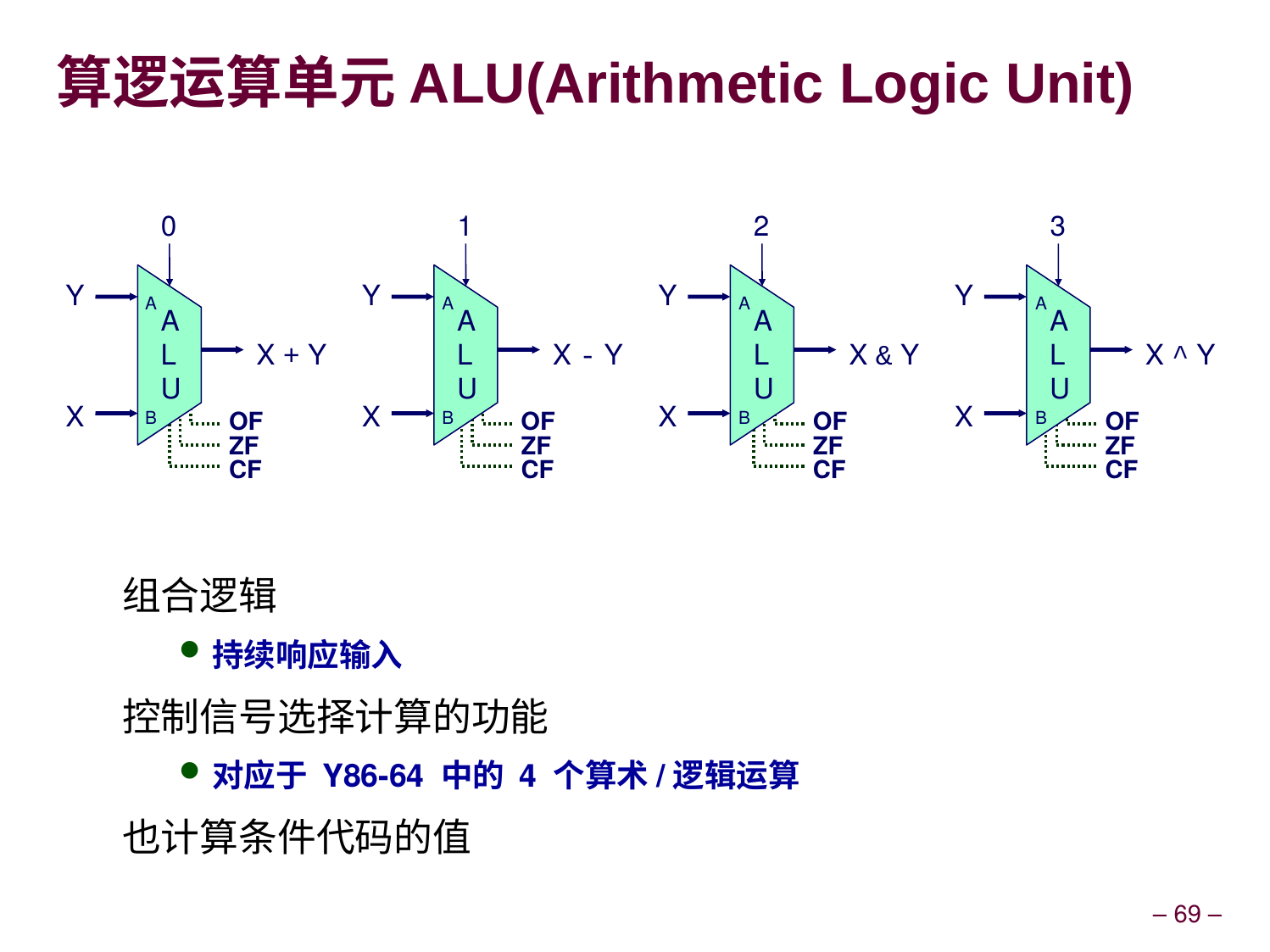

# 算逻运算单元ALU(Arithmetic Logic Unit)
0

A
L
U

Y
X + Y
X
1

A
L
U

Y
X - Y
X
2

A
L
U

Y
X & Y
X
3

A
L
U

Y
X ^ Y
X
A
B
A
B
A
B
A
B

OF

ZF
CF

OF

ZF
CF

OF

ZF
CF

OF

ZF
CF
组合逻辑
持续响应输入
控制信号选择计算的功能
对应于 Y86-64 中的 4 个算术/逻辑运算
也计算条件代码的值